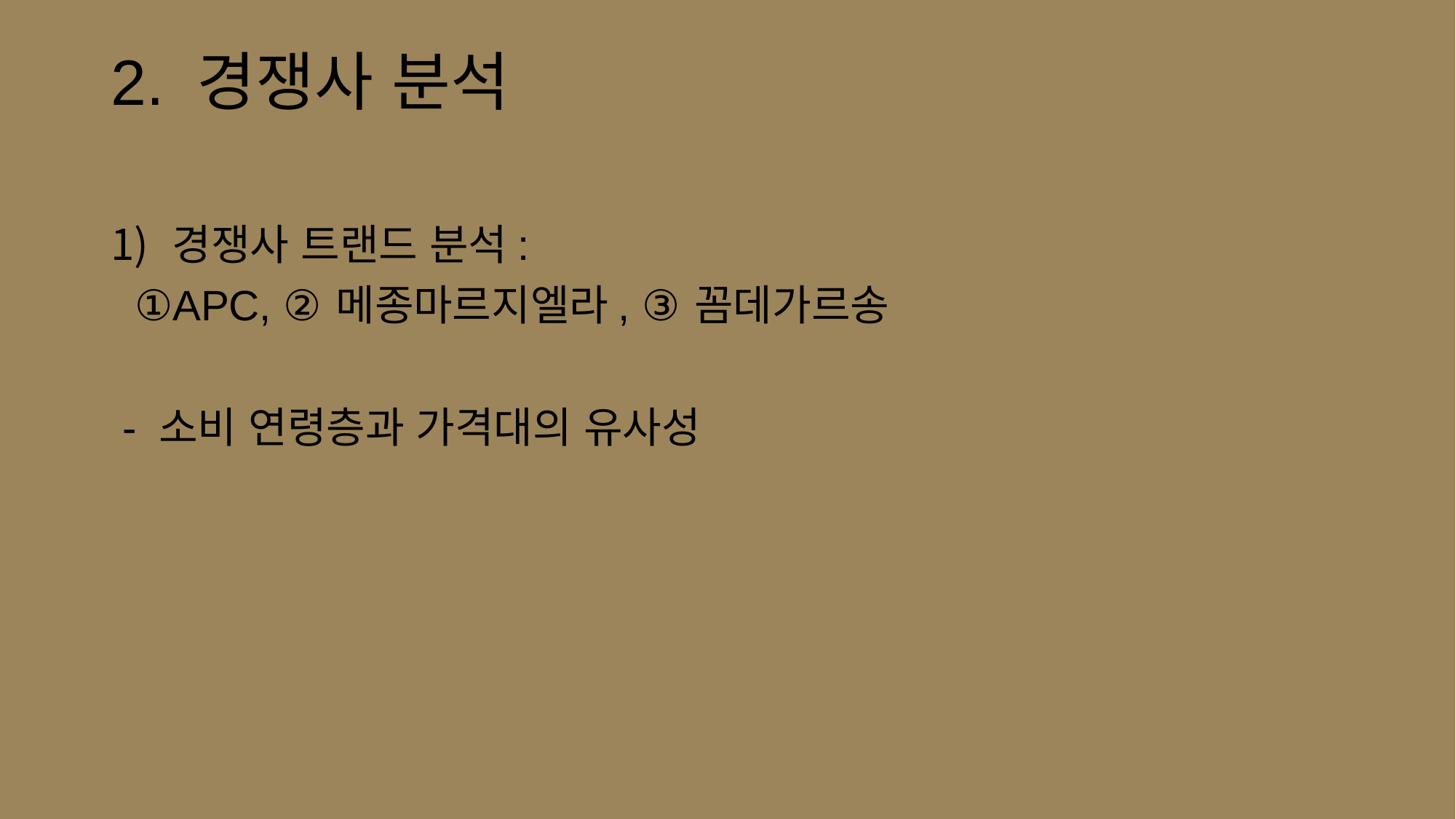

# 2. 경쟁사 분석
경쟁사 트랜드 분석:
  ①APC, ②메종마르지엘라, ③꼼데가르송

 - 소비 연령층과 가격대의 유사성